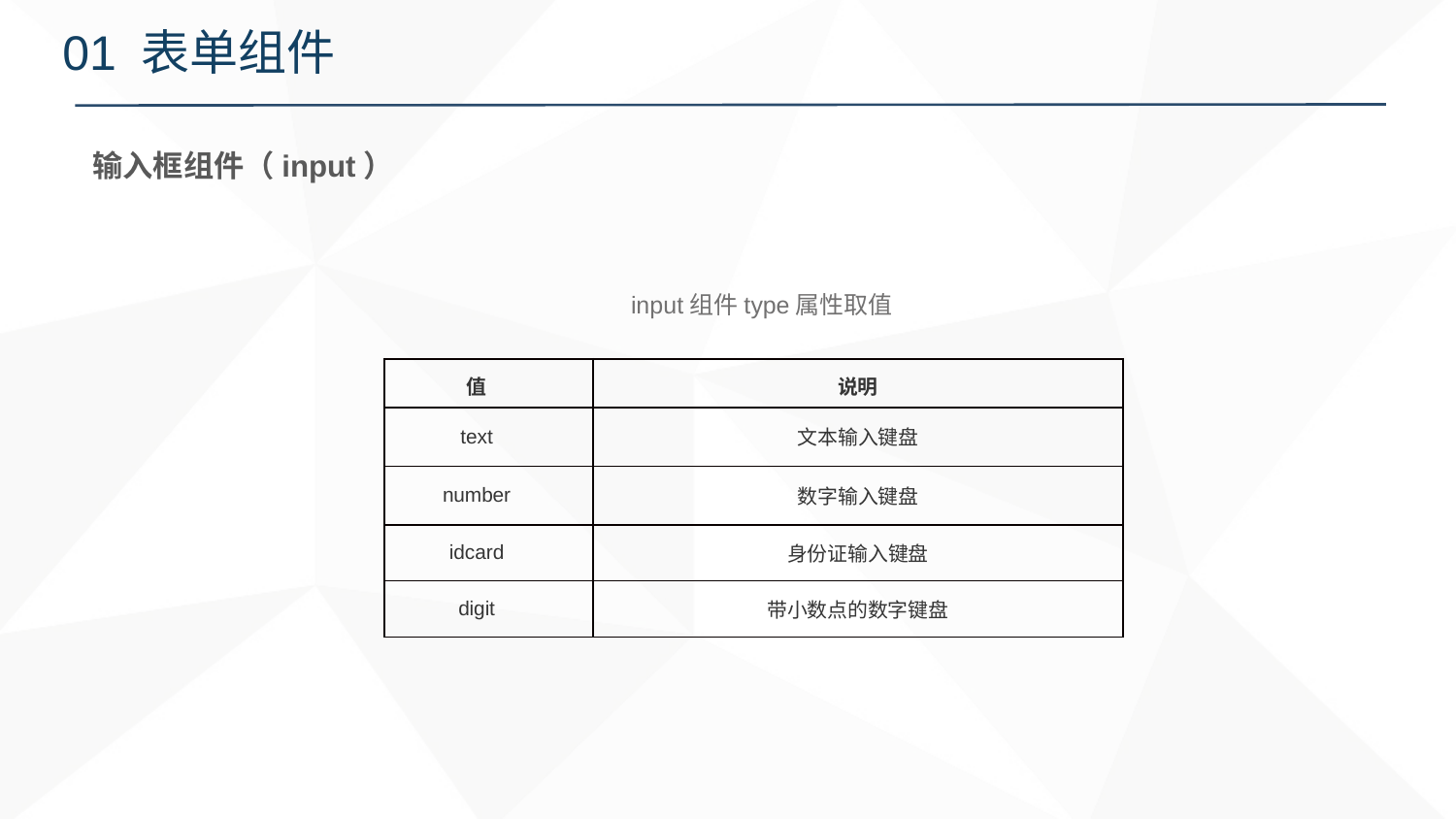

# 01 表单组件
输入框组件（input）
input组件type属性取值
| 值 | 说明 |
| --- | --- |
| text | 文本输入键盘 |
| number | 数字输入键盘 |
| idcard | 身份证输入键盘 |
| digit | 带小数点的数字键盘 |